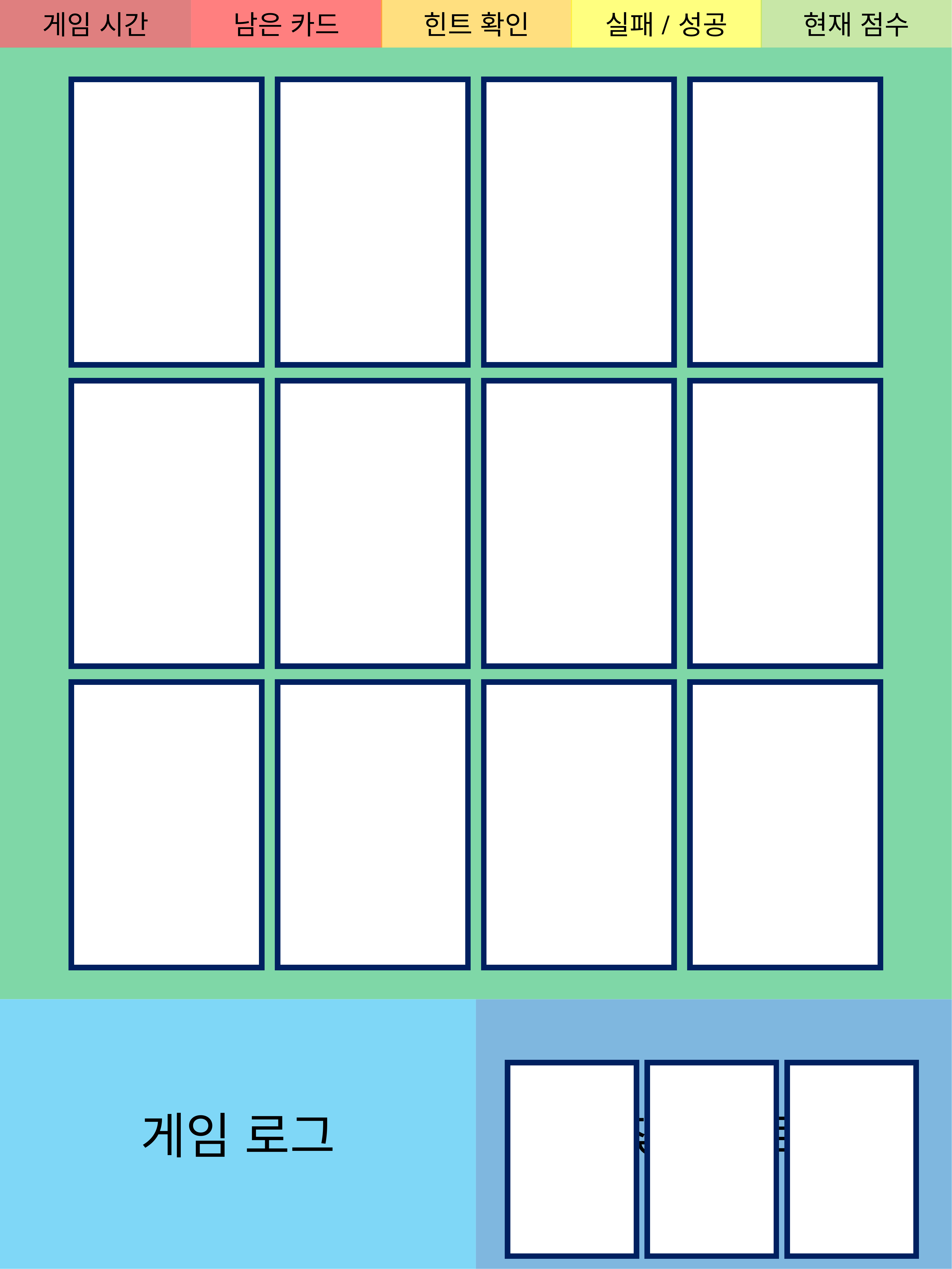

게임 시간
남은 카드
힌트 확인
실패/성공
현재 점수
현재 카드

게임 로그
찾은 세트